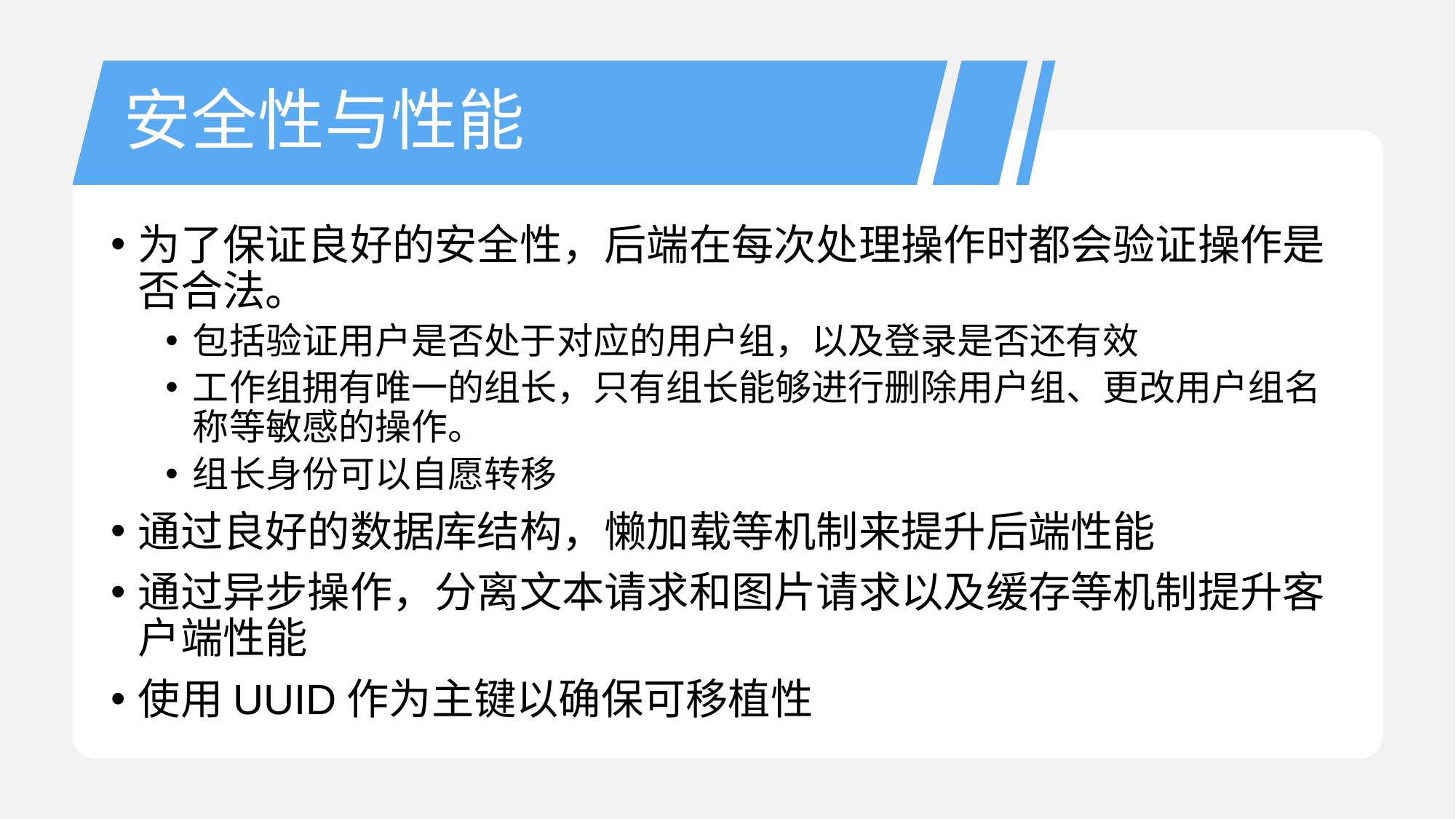

# 安全性与性能
为了保证良好的安全性，后端在每次处理操作时都会验证操作是否合法。
包括验证用户是否处于对应的用户组，以及登录是否还有效
工作组拥有唯一的组长，只有组长能够进行删除用户组、更改用户组名称等敏感的操作。
组长身份可以自愿转移
通过良好的数据库结构，懒加载等机制来提升后端性能
通过异步操作，分离文本请求和图片请求以及缓存等机制提升客户端性能
使用UUID作为主键以确保可移植性